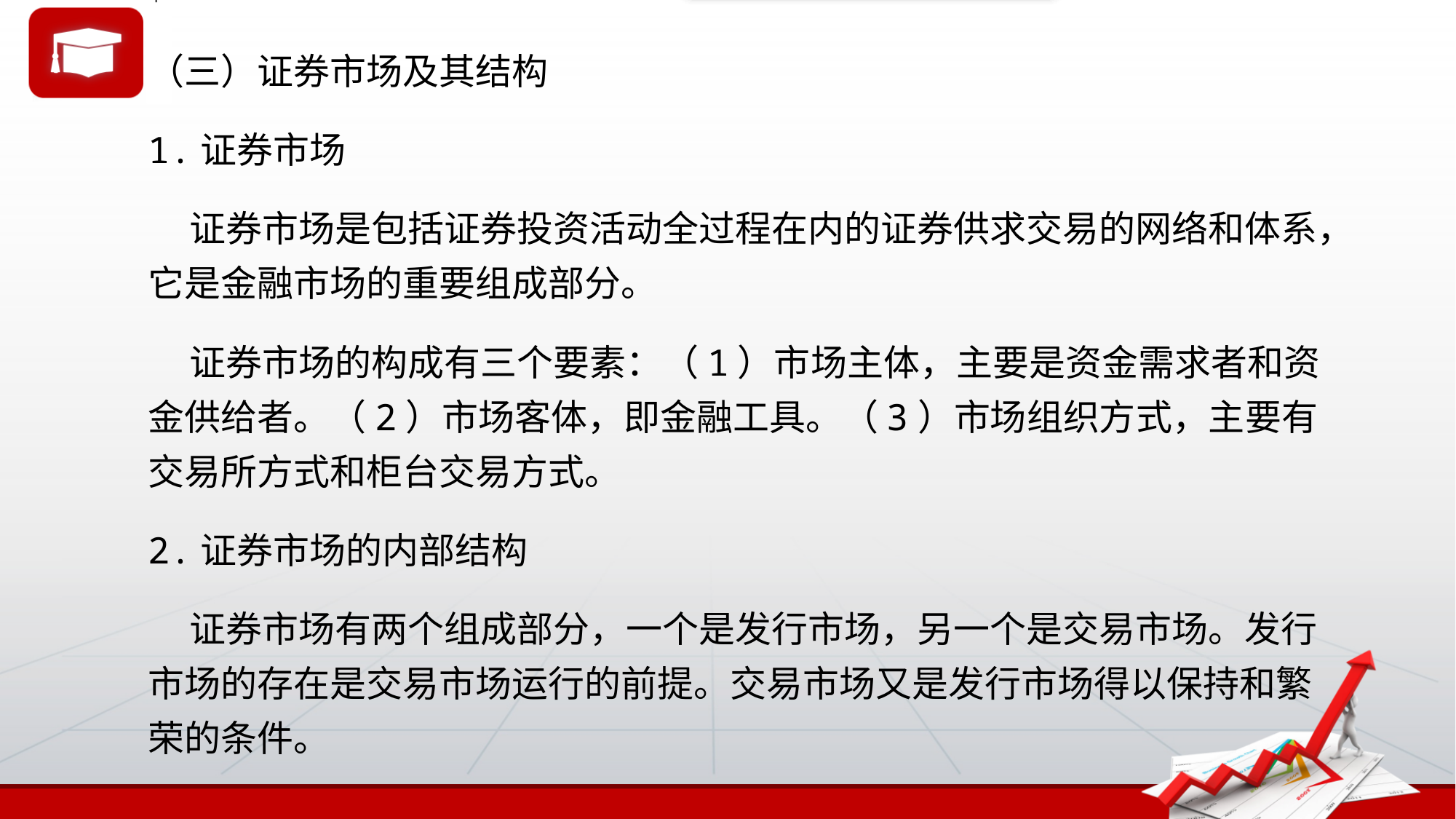

（三）证券市场及其结构
1.证券市场
    证券市场是包括证券投资活动全过程在内的证券供求交易的网络和体系，它是金融市场的重要组成部分。
    证券市场的构成有三个要素：（1）市场主体，主要是资金需求者和资金供给者。（2）市场客体，即金融工具。（3）市场组织方式，主要有交易所方式和柜台交易方式。
2.证券市场的内部结构
    证券市场有两个组成部分，一个是发行市场，另一个是交易市场。发行市场的存在是交易市场运行的前提。交易市场又是发行市场得以保持和繁荣的条件。